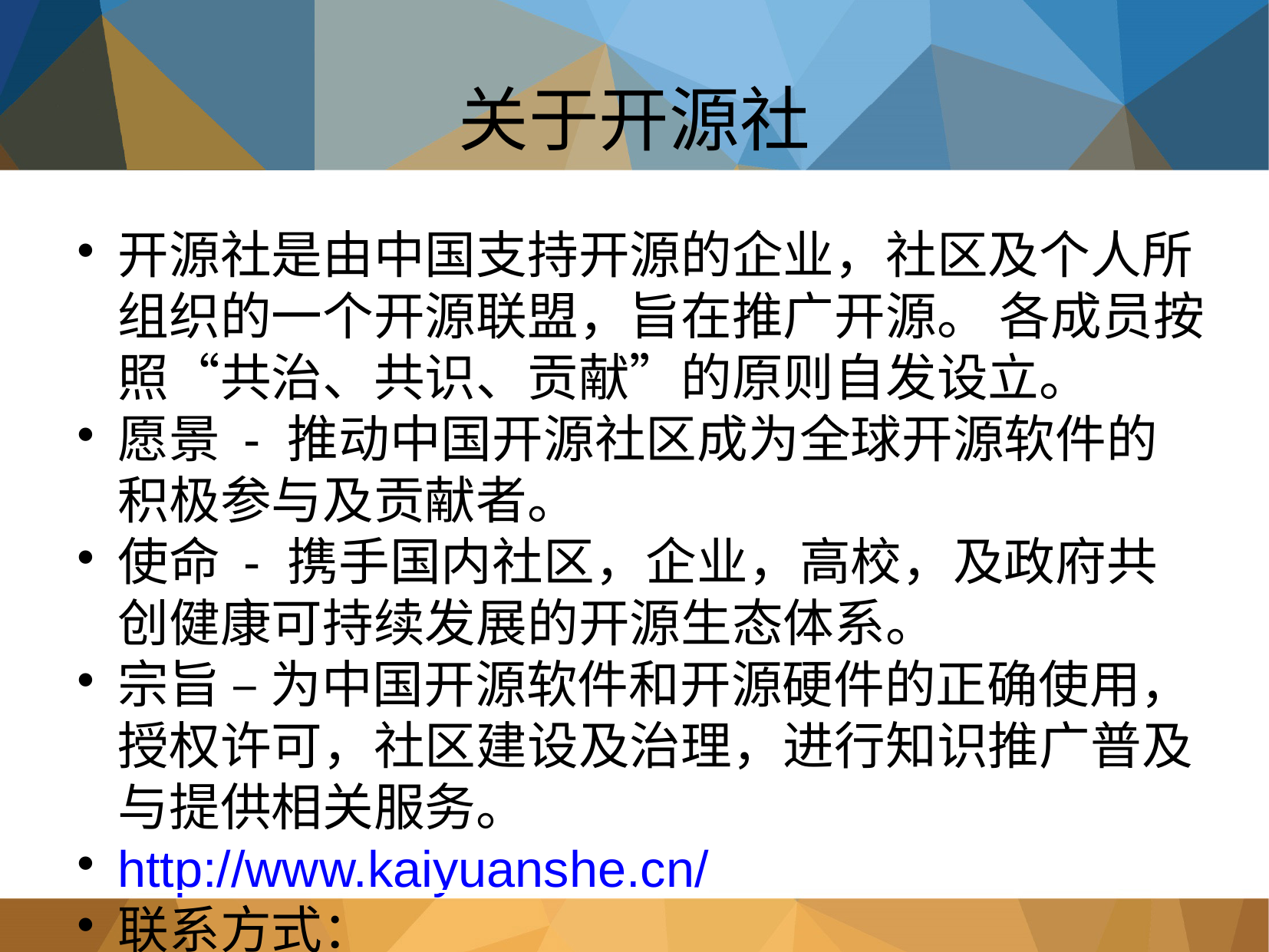

关于开源社
开源社是由中国支持开源的企业，社区及个人所组织的一个开源联盟，旨在推广开源。 各成员按照“共治、共识、贡献”的原则自发设立。
愿景 - 推动中国开源社区成为全球开源软件的积极参与及贡献者。
使命 - 携手国内社区，企业，高校，及政府共创健康可持续发展的开源生态体系。
宗旨 – 为中国开源软件和开源硬件的正确使用，授权许可，社区建设及治理，进行知识推广普及与提供相关服务。
http://www.kaiyuanshe.cn/
联系方式：